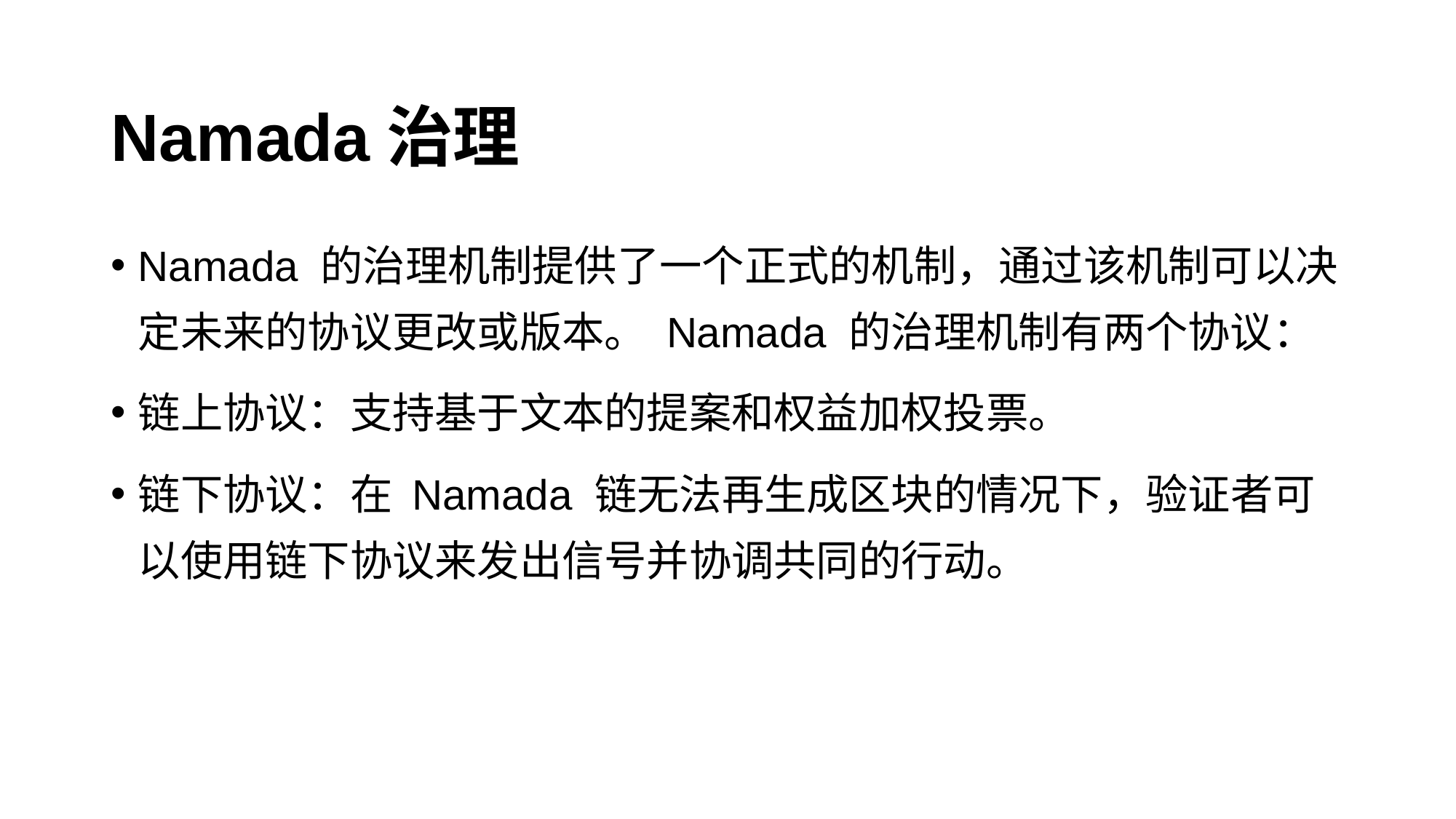

# Namada治理
Namada 的治理机制提供了一个正式的机制，通过该机制可以决定未来的协议更改或版本。 Namada 的治理机制有两个协议：
链上协议：支持基于文本的提案和权益加权投票。
链下协议：在 Namada 链无法再生成区块的情况下，验证者可以使用链下协议来发出信号并协调共同的行动。